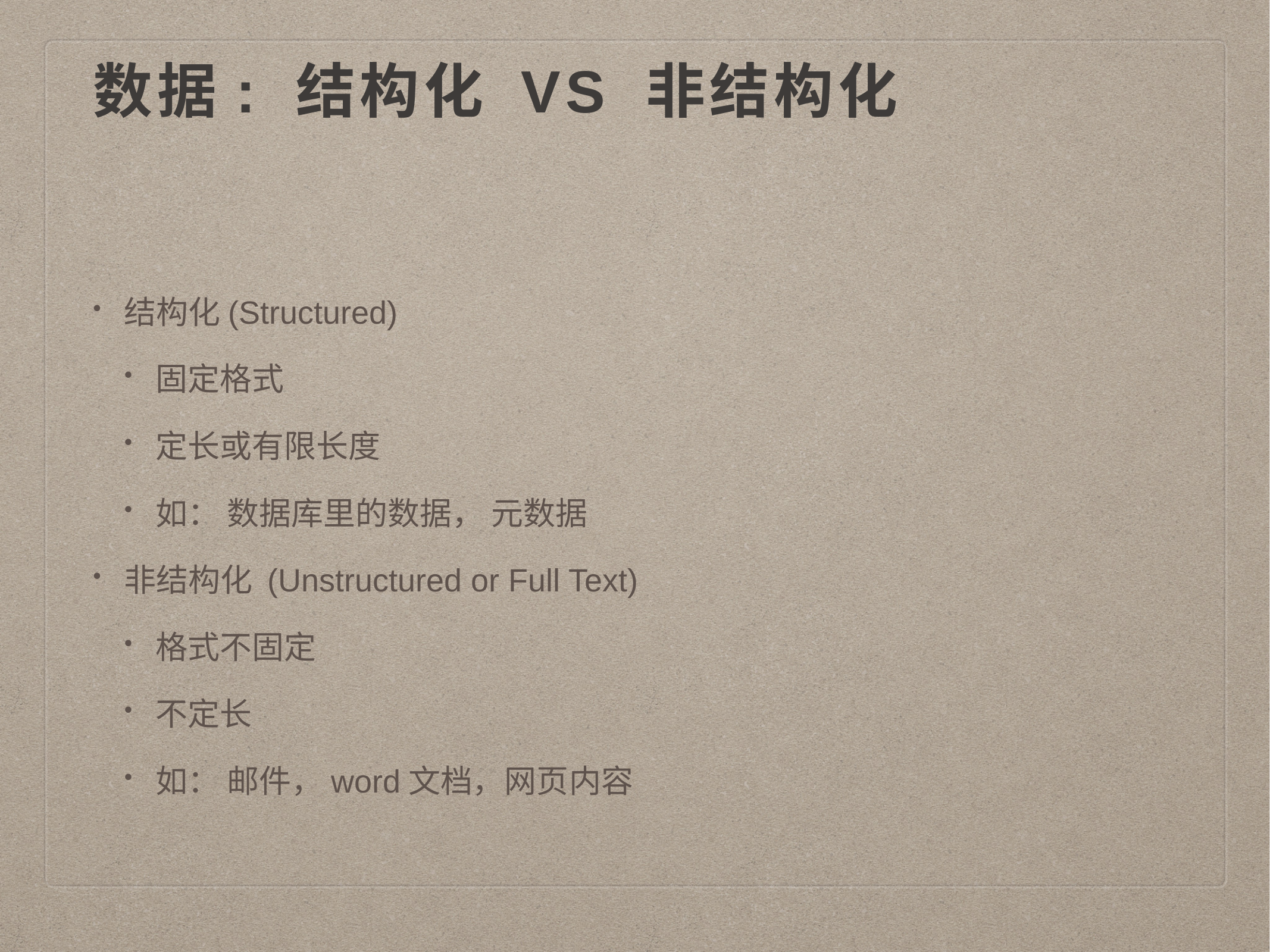

# 数据: 结构化 vs 非结构化
结构化(Structured)
固定格式
定长或有限长度
如： 数据库里的数据， 元数据
非结构化 (Unstructured or Full Text)
格式不固定
不定长
如： 邮件，word文档，网页内容
4